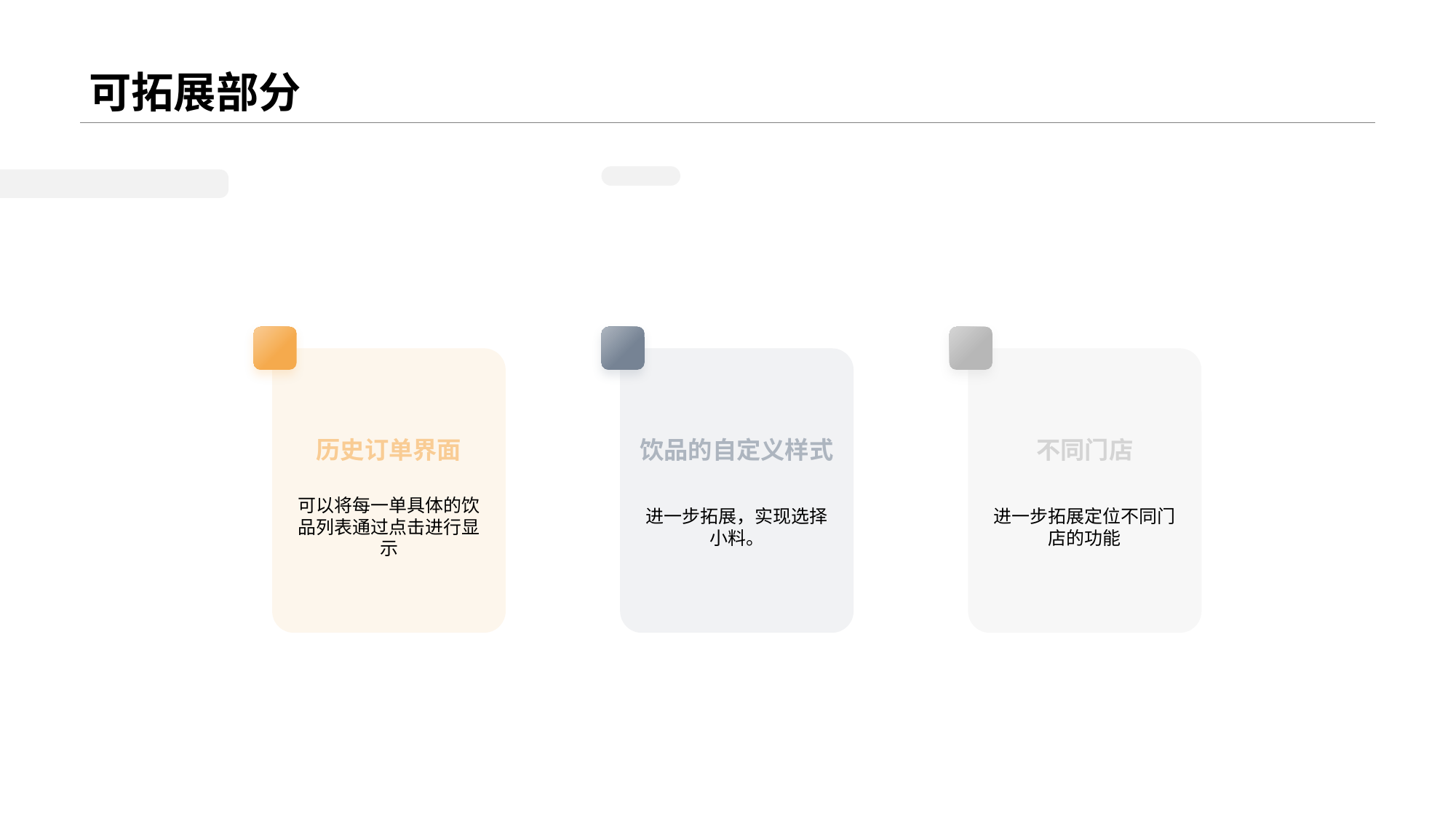

可拓展部分

历史订单界面
可以将每一单具体的饮品列表通过点击进行显示

饮品的自定义样式
进一步拓展，实现选择小料。

不同门店
进一步拓展定位不同门店的功能